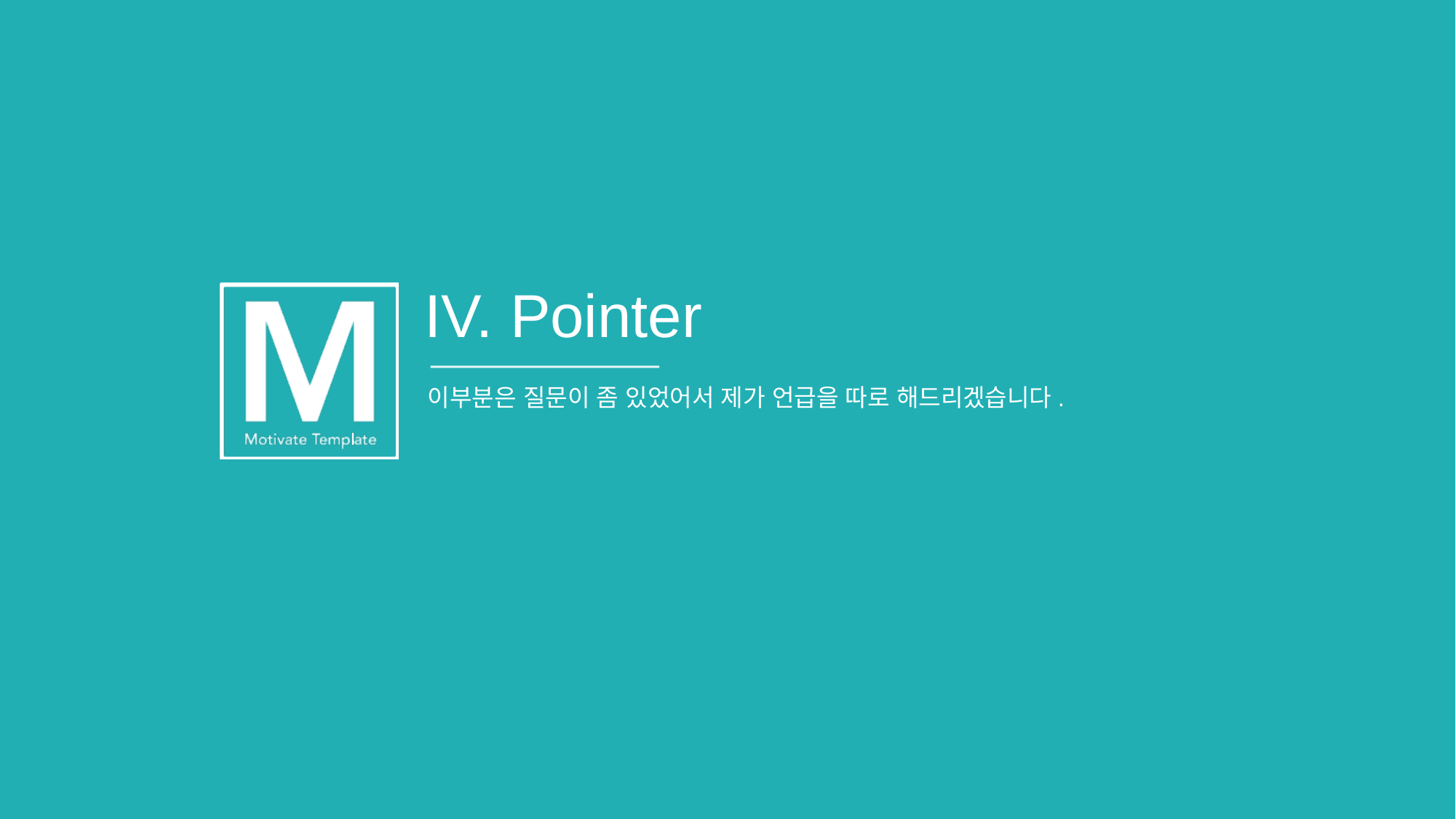

# IV. Pointer
이부분은 질문이 좀 있었어서 제가 언급을 따로 해드리겠습니다.